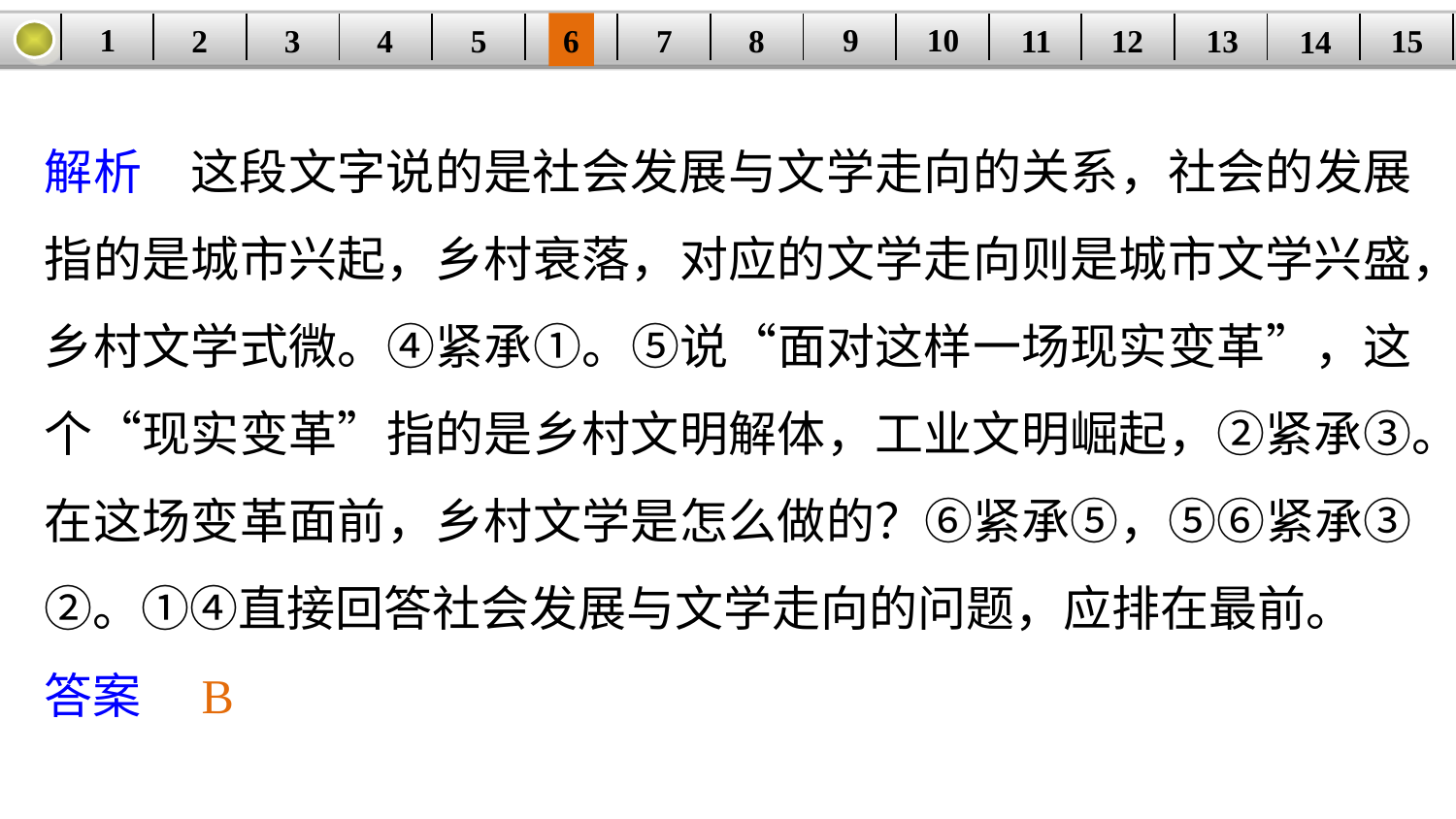

9
10
1
3
4
5
6
8
11
2
12
15
|  |  |  |  |  |  |  |  |  |  |  |  |  |  |  |
| --- | --- | --- | --- | --- | --- | --- | --- | --- | --- | --- | --- | --- | --- | --- |
7
13
14

解析　这段文字说的是社会发展与文学走向的关系，社会的发展指的是城市兴起，乡村衰落，对应的文学走向则是城市文学兴盛，乡村文学式微。④紧承①。⑤说“面对这样一场现实变革”，这个“现实变革”指的是乡村文明解体，工业文明崛起，②紧承③。在这场变革面前，乡村文学是怎么做的？⑥紧承⑤，⑤⑥紧承③②。①④直接回答社会发展与文学走向的问题，应排在最前。
答案　B